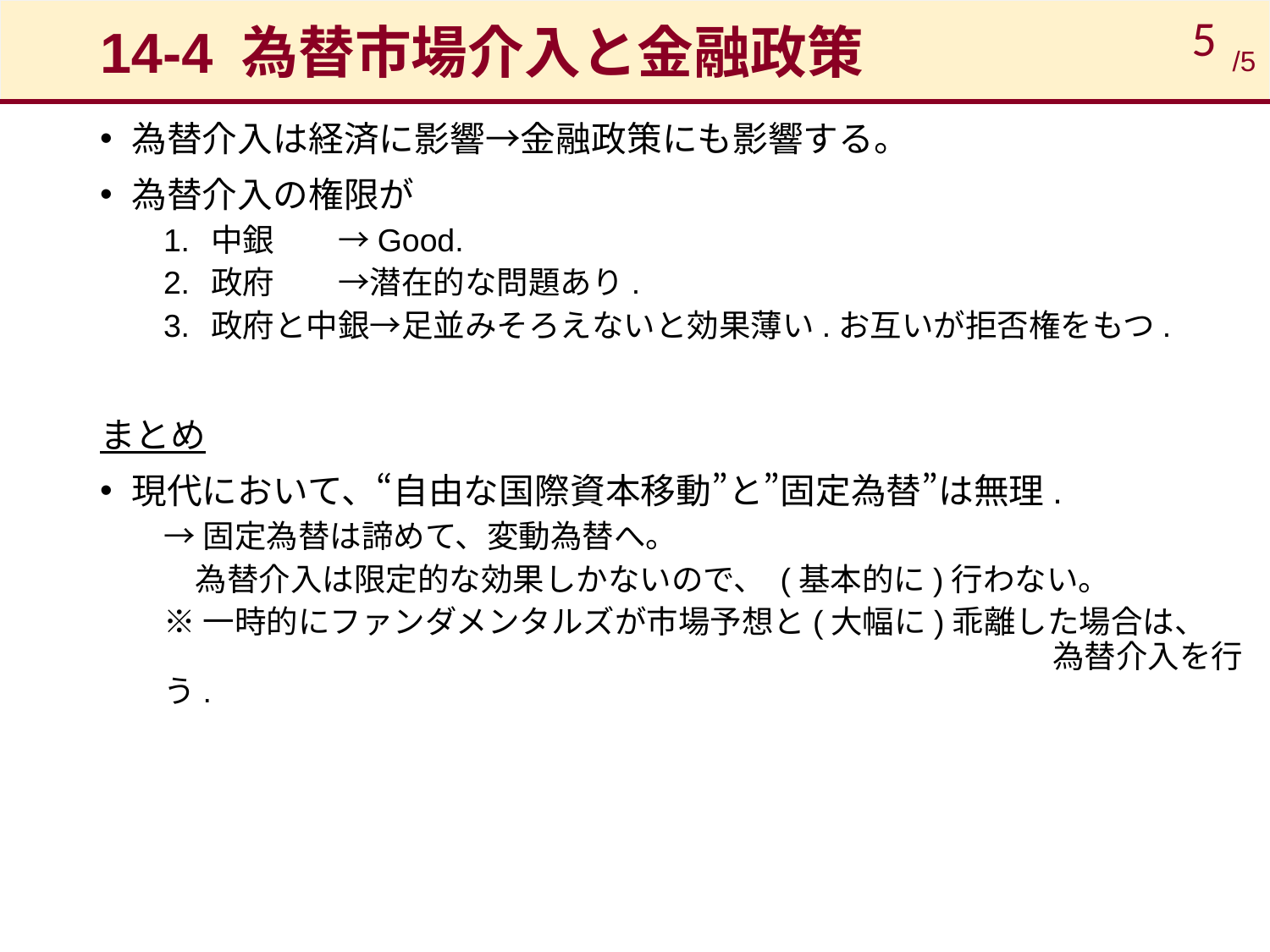

# 14-4 為替市場介入と金融政策
5
/5
為替介入は経済に影響→金融政策にも影響する。
為替介入の権限が
中銀	→Good.
政府	→潜在的な問題あり.
政府と中銀→足並みそろえないと効果薄い.お互いが拒否権をもつ.

まとめ
現代において、“自由な国際資本移動”と”固定為替”は無理.
→固定為替は諦めて、変動為替へ。
　為替介入は限定的な効果しかないので、 (基本的に)行わない。
※一時的にファンダメンタルズが市場予想と(大幅に)乖離した場合は、
							為替介入を行う.